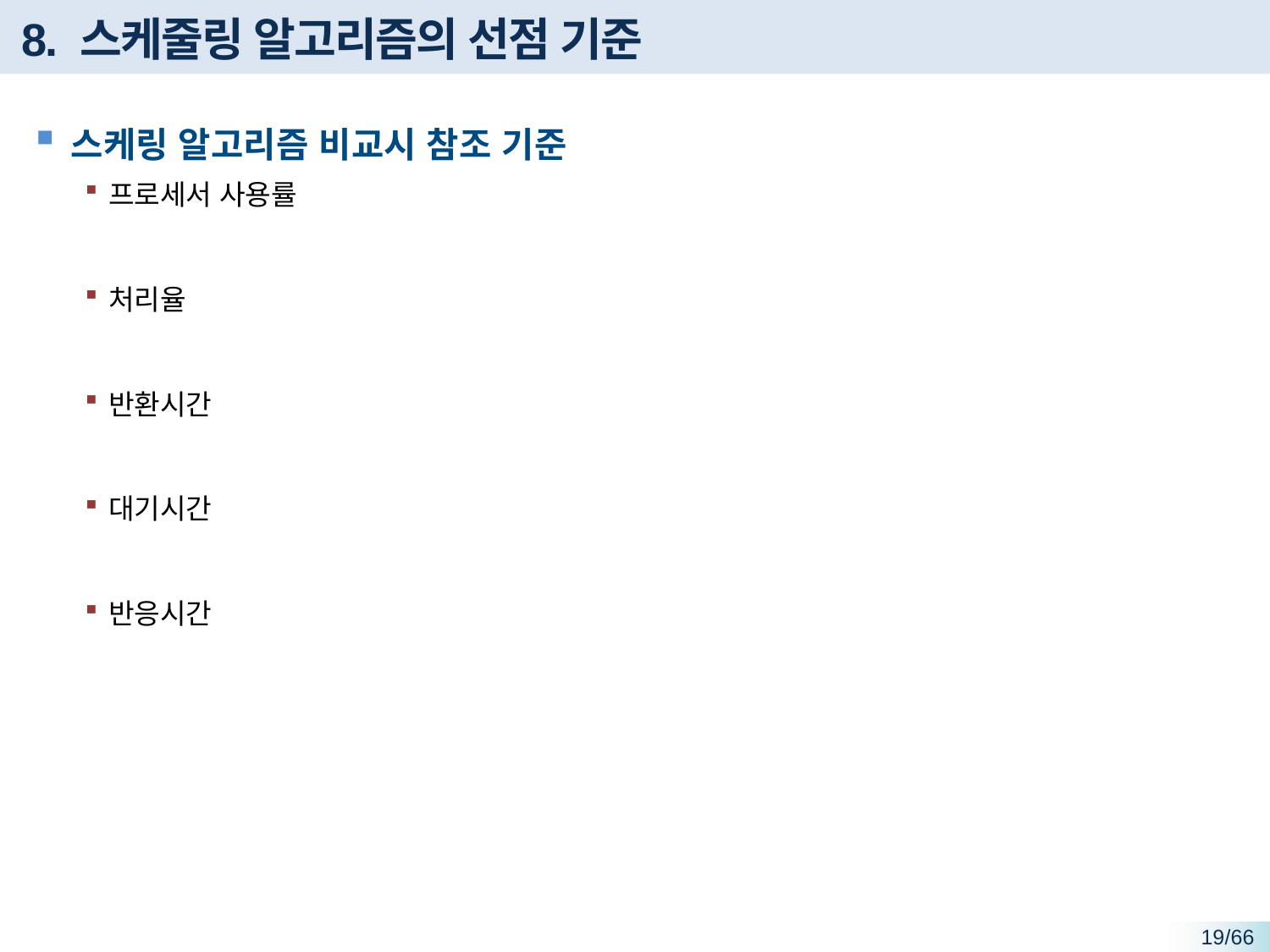

# 8. 스케줄링 알고리즘의 선점 기준
스케링 알고리즘 비교시 참조 기준
프로세서 사용률

처리율

반환시간

대기시간

반응시간